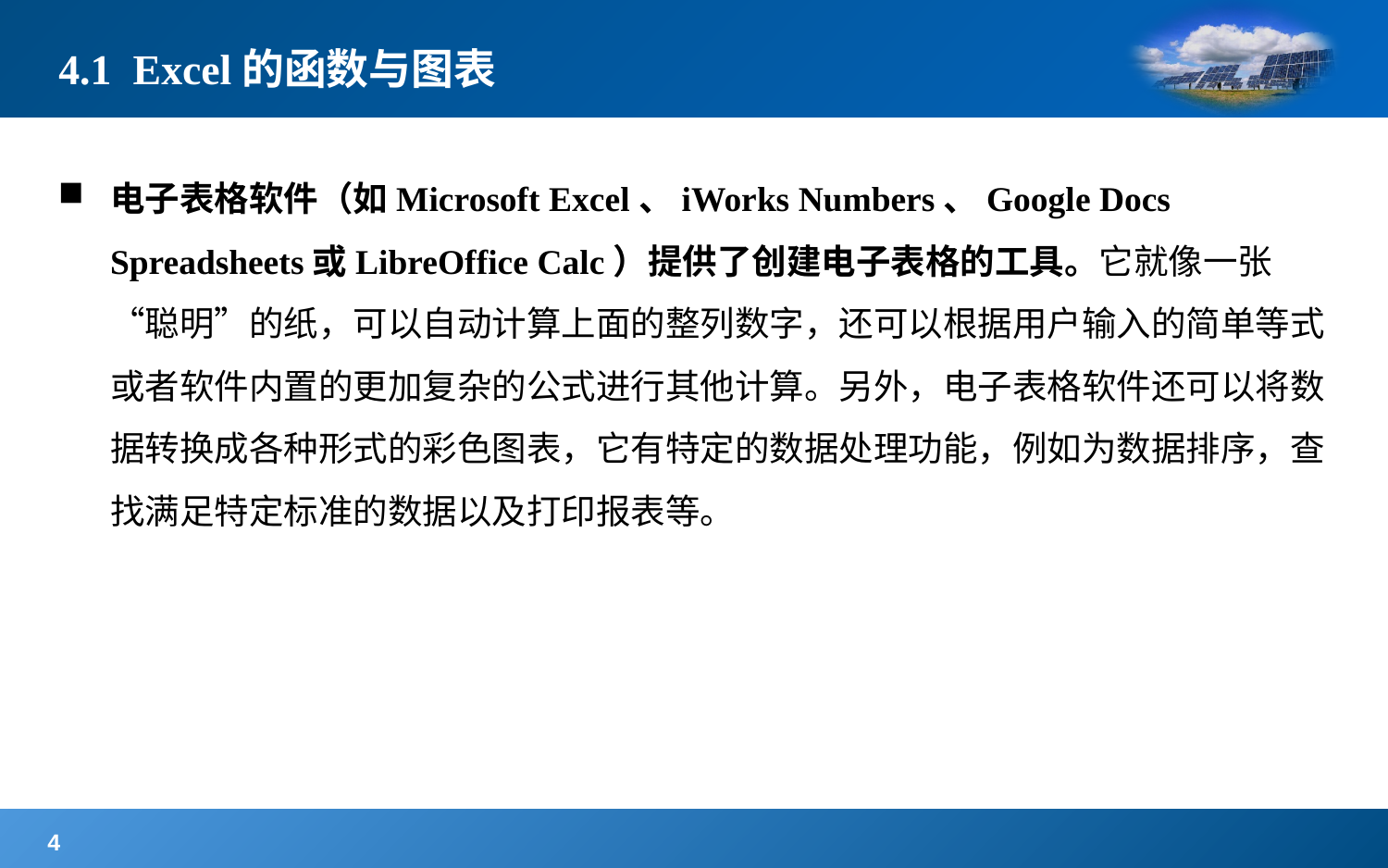

# 4.1  Excel的函数与图表
电子表格软件（如Microsoft Excel、iWorks Numbers、Google Docs Spreadsheets或LibreOffice Calc）提供了创建电子表格的工具。它就像一张“聪明”的纸，可以自动计算上面的整列数字，还可以根据用户输入的简单等式或者软件内置的更加复杂的公式进行其他计算。另外，电子表格软件还可以将数据转换成各种形式的彩色图表，它有特定的数据处理功能，例如为数据排序，查找满足特定标准的数据以及打印报表等。